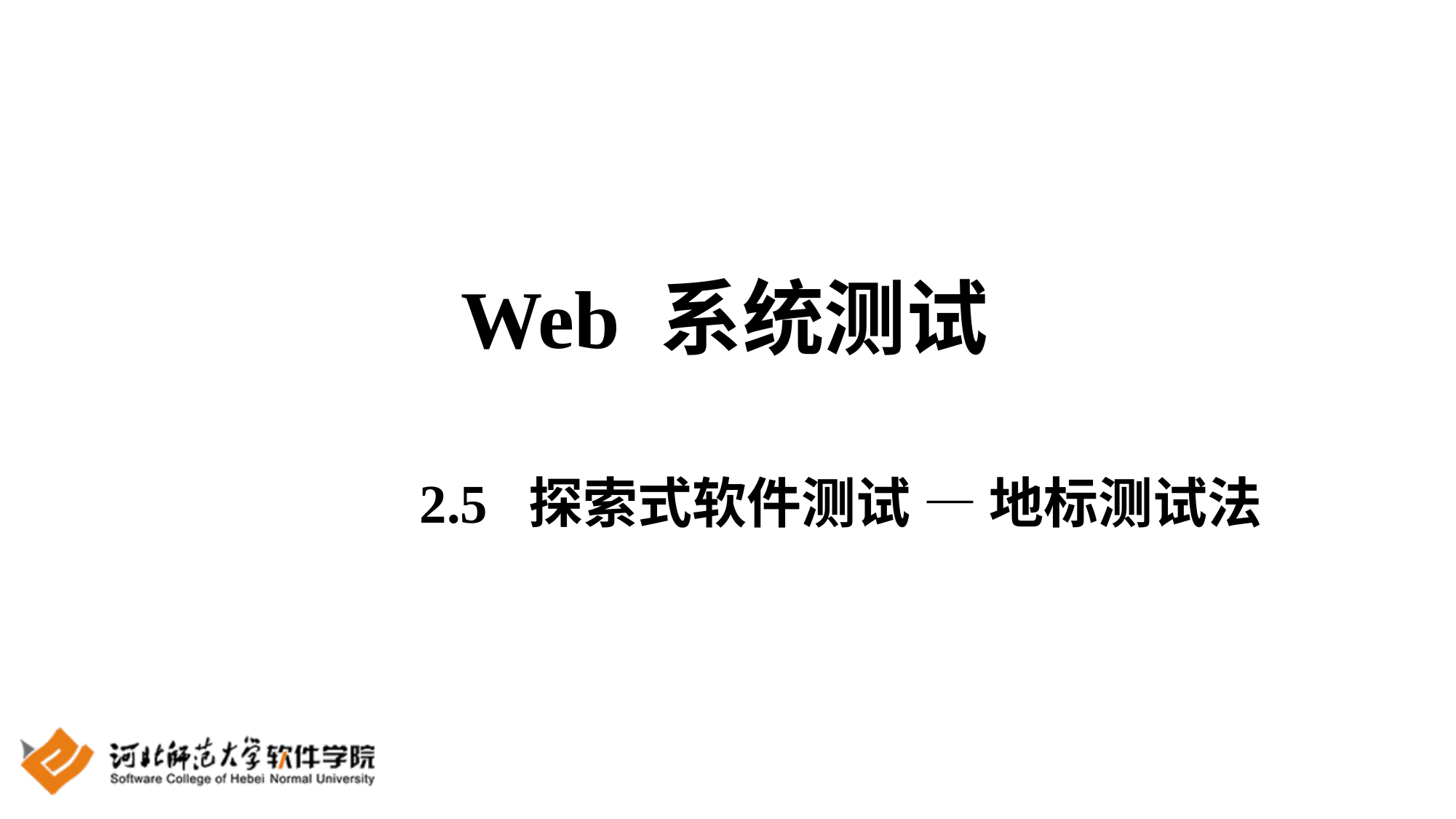

# Web 系统测试
2.5  探索式软件测试 — 地标测试法